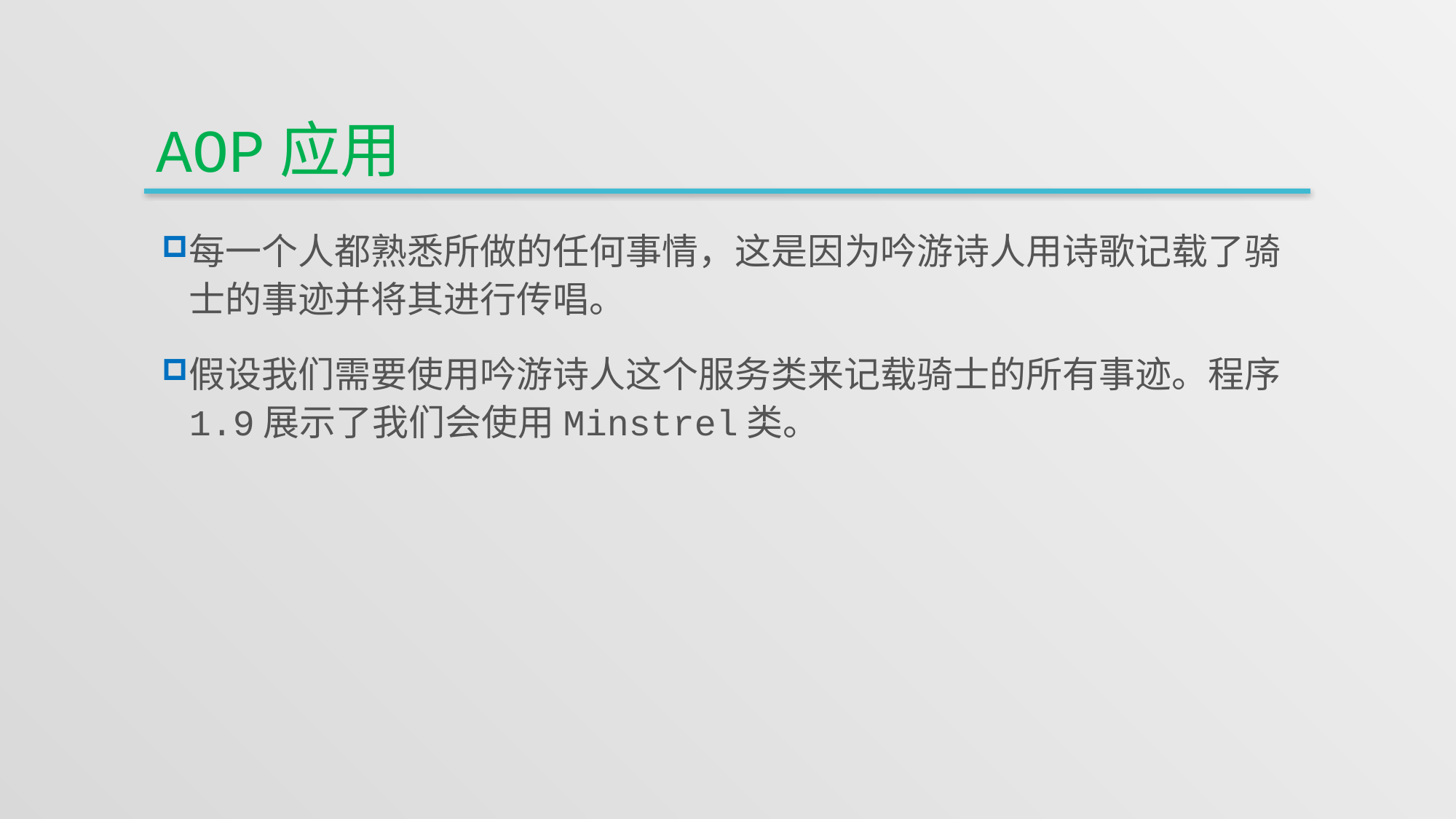

# AOP应用
每一个人都熟悉所做的任何事情，这是因为吟游诗人用诗歌记载了骑士的事迹并将其进行传唱。
假设我们需要使用吟游诗人这个服务类来记载骑士的所有事迹。程序1.9展示了我们会使用Minstrel类。